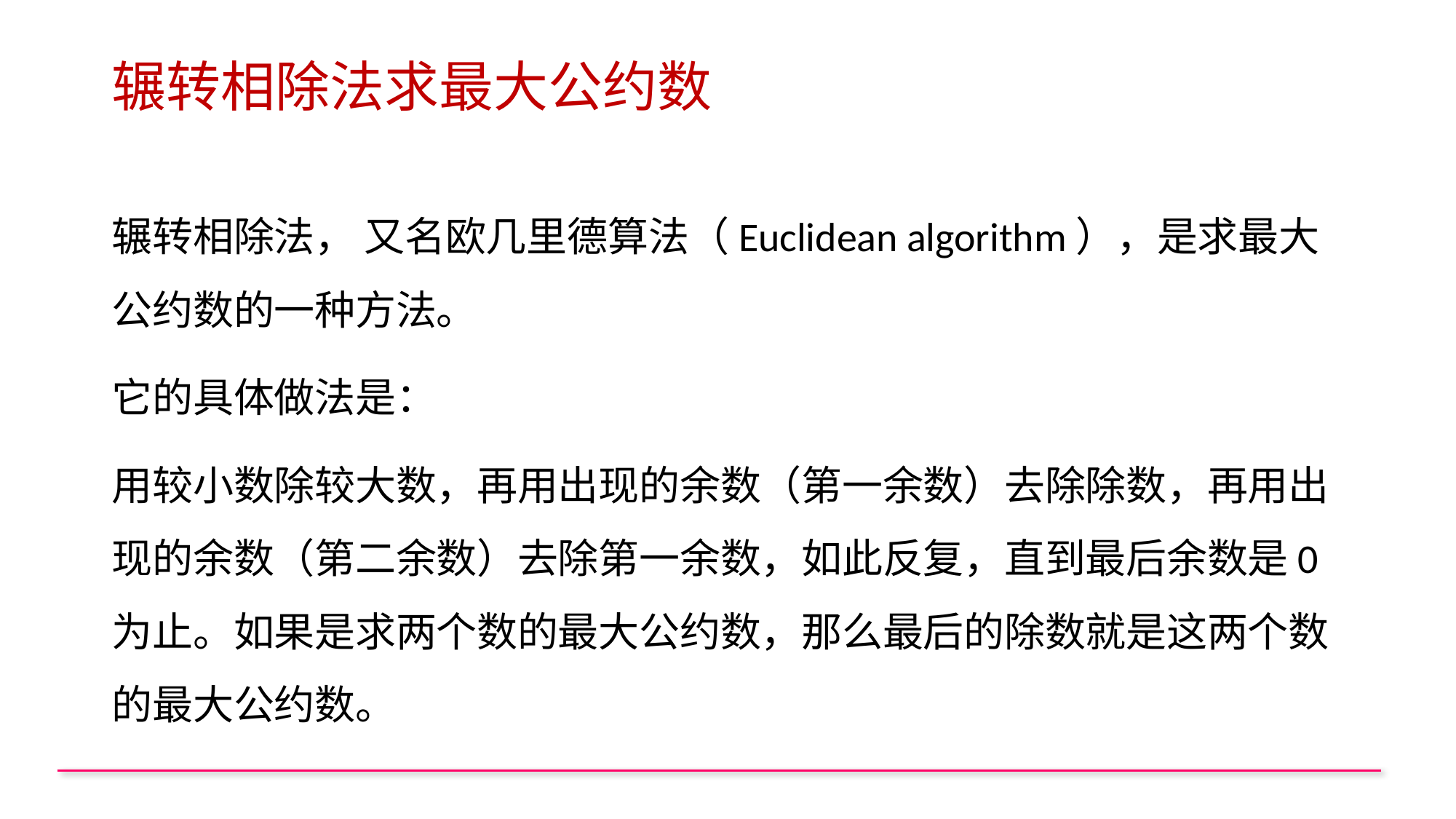

# 辗转相除法求最大公约数
辗转相除法， 又名欧几里德算法（Euclidean algorithm），是求最大公约数的一种方法。
它的具体做法是：
用较小数除较大数，再用出现的余数（第一余数）去除除数，再用出现的余数（第二余数）去除第一余数，如此反复，直到最后余数是0为止。如果是求两个数的最大公约数，那么最后的除数就是这两个数的最大公约数。